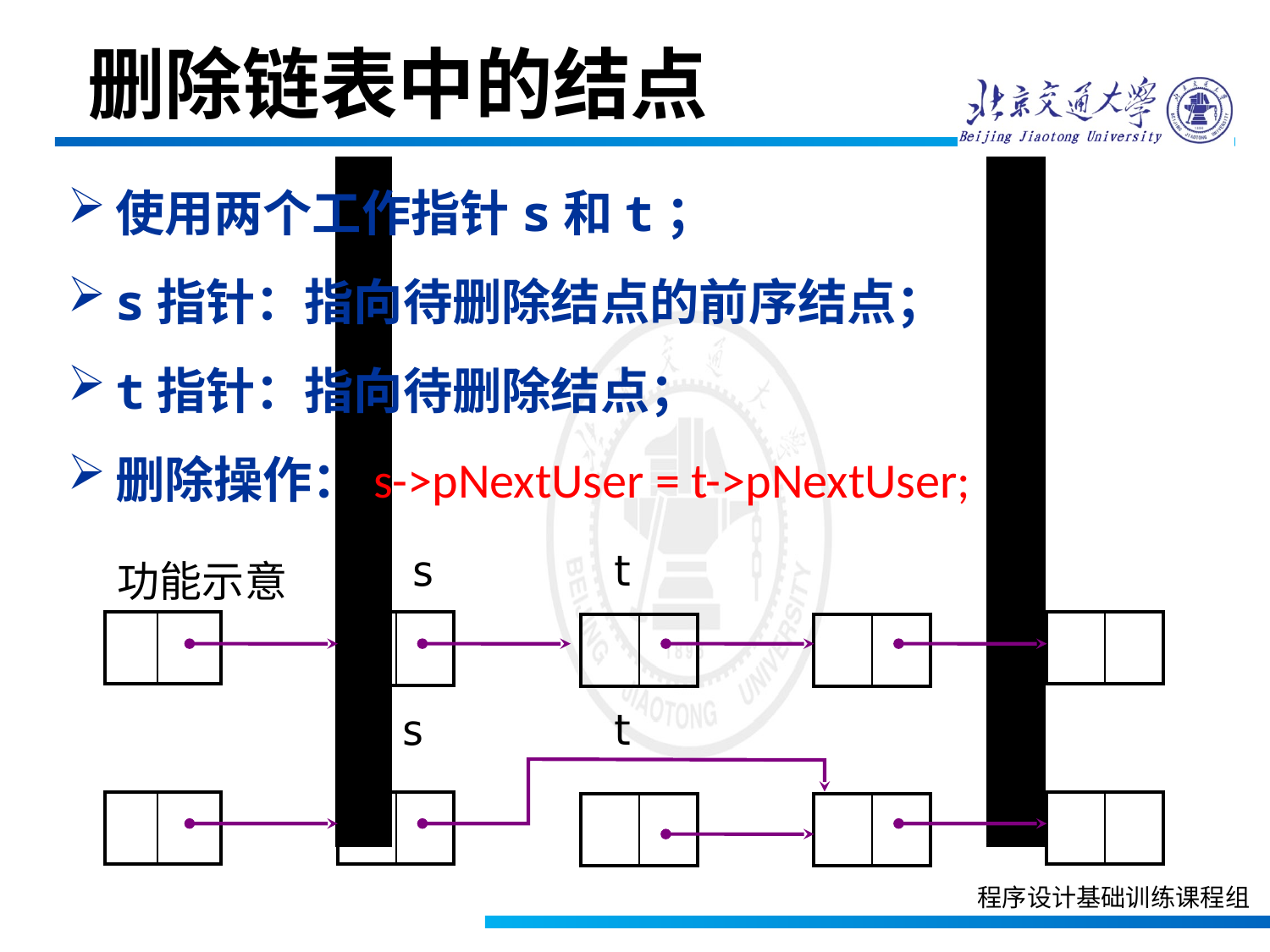

删除链表中的结点
使用两个工作指针s和t；
s指针：指向待删除结点的前序结点；
t指针：指向待删除结点；
删除操作：s->pNextUser = t->pNextUser;
s
t
功能示意
|  |  |
| --- | --- |
|  |  |
| --- | --- |
|  |  |
| --- | --- |
|  |  |
| --- | --- |
|  |  |
| --- | --- |

s
t

|  |  |
| --- | --- |
|  |  |
| --- | --- |
|  |  |
| --- | --- |
|  |  |
| --- | --- |
|  |  |
| --- | --- |

程序设计基础训练课程组